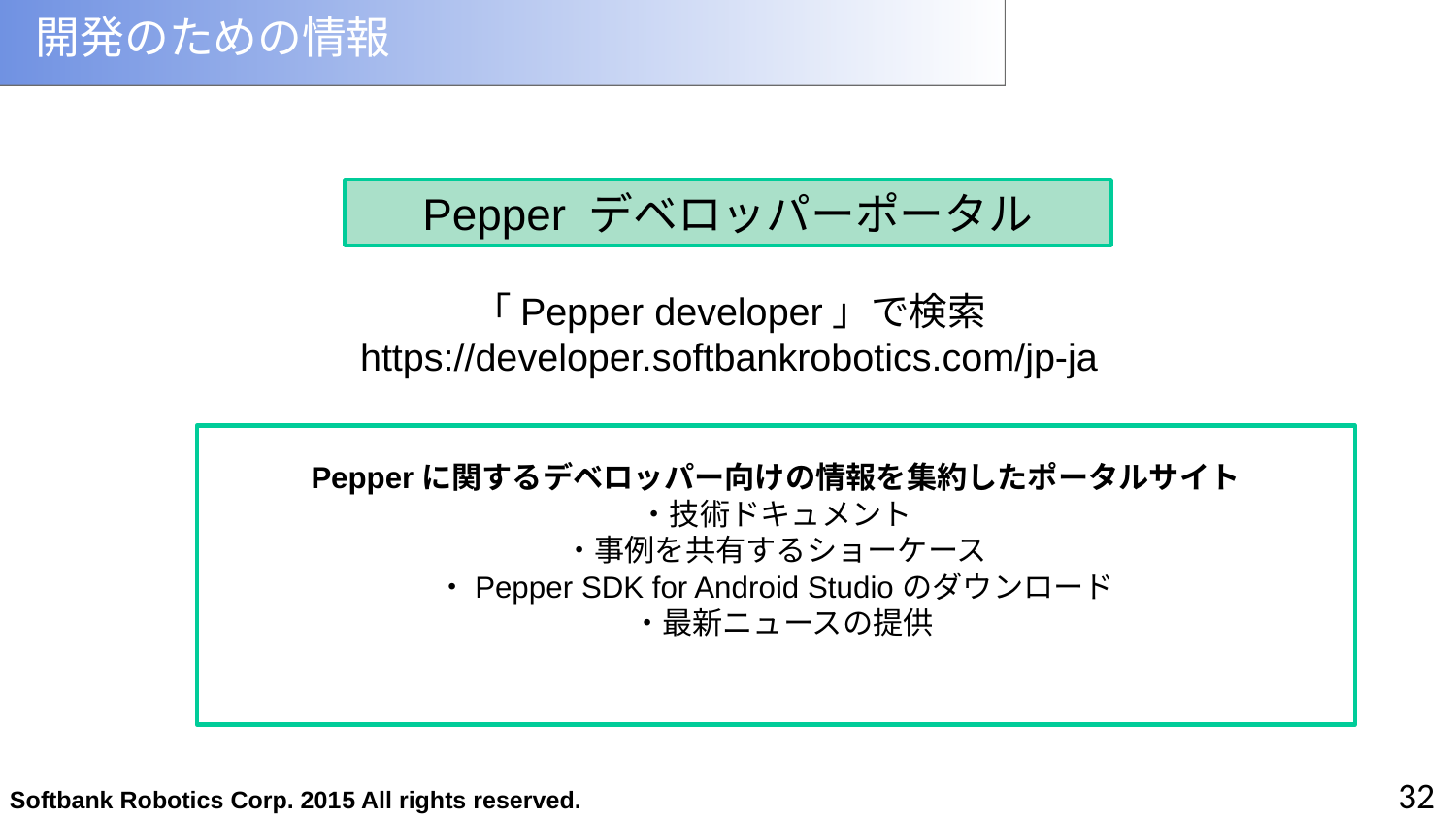

# 開発のための情報
Pepper デベロッパーポータル
「Pepper developer」で検索
https://developer.softbankrobotics.com/jp-ja

Pepperに関するデベロッパー向けの情報を集約したポータルサイト
・技術ドキュメント
・事例を共有するショーケース
・Pepper SDK for Android Studioのダウンロード
 ・最新ニュースの提供
32